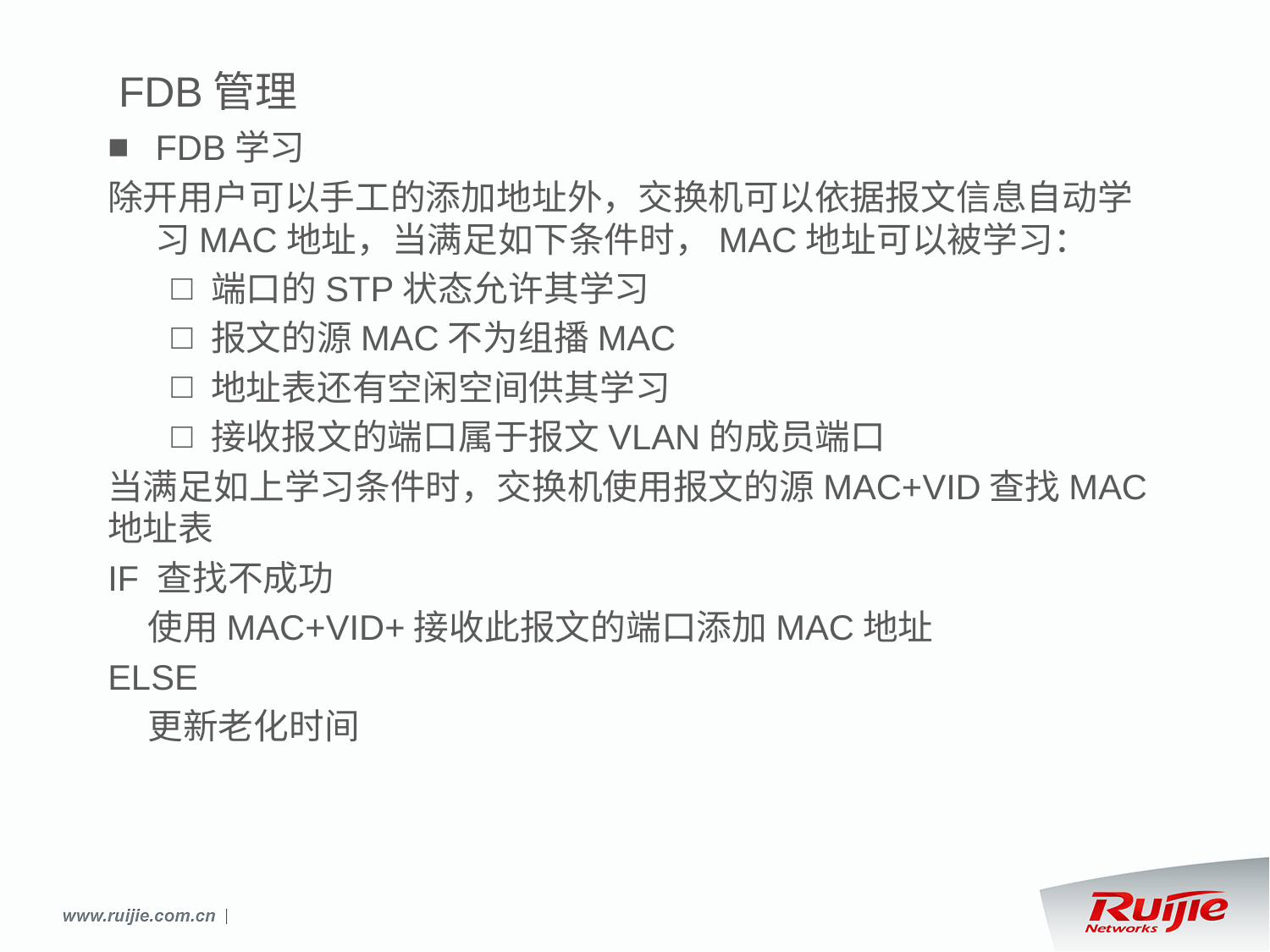

# FDB管理
FDB学习
除开用户可以手工的添加地址外，交换机可以依据报文信息自动学习MAC地址，当满足如下条件时，MAC地址可以被学习：
端口的STP状态允许其学习
报文的源MAC不为组播MAC
地址表还有空闲空间供其学习
接收报文的端口属于报文VLAN的成员端口
当满足如上学习条件时，交换机使用报文的源MAC+VID查找MAC地址表
IF 查找不成功
    使用MAC+VID+接收此报文的端口添加MAC地址
ELSE
    更新老化时间